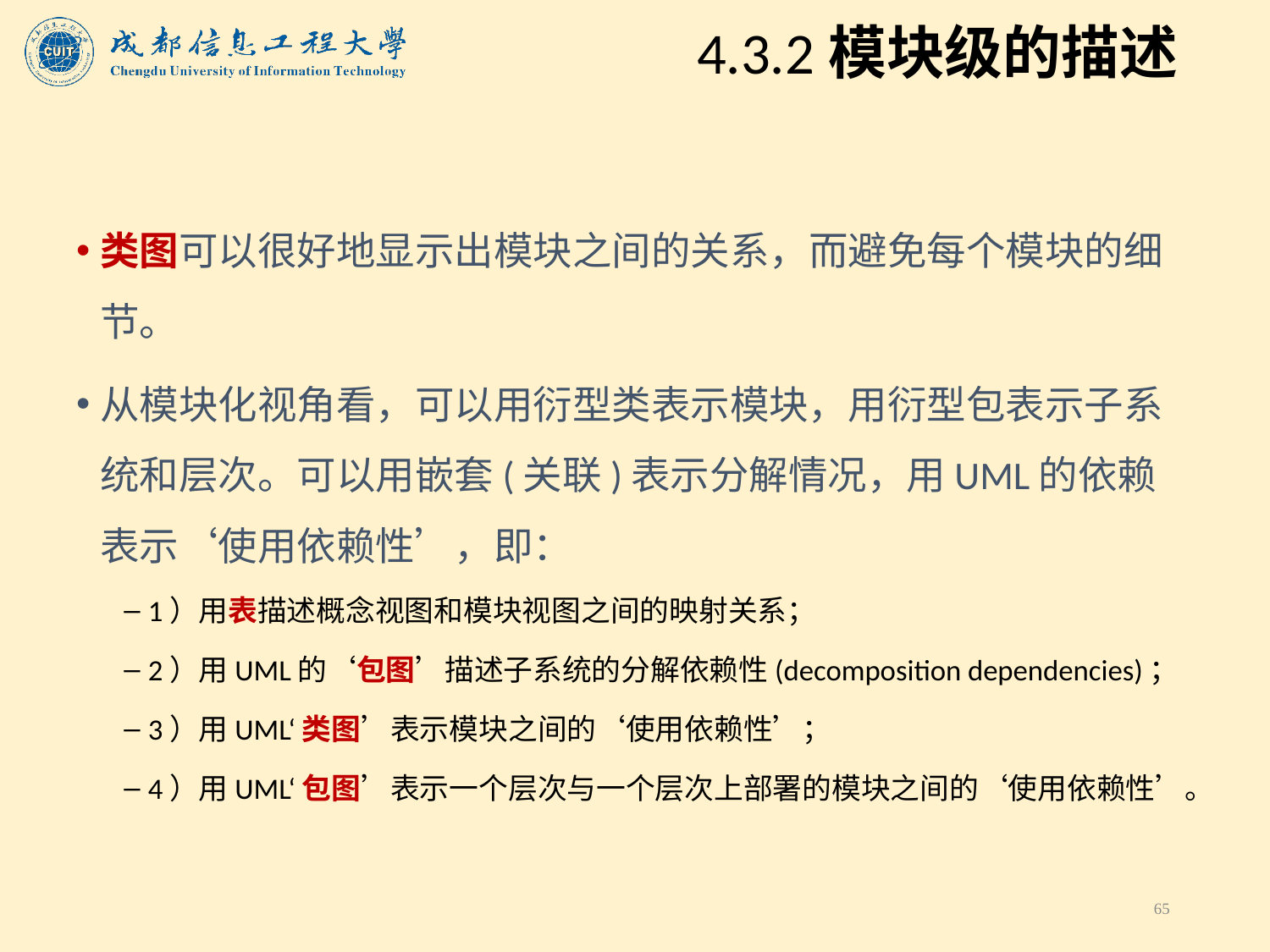

# 4.3.2模块级的描述
类图可以很好地显示出模块之间的关系，而避免每个模块的细节。
从模块化视角看，可以用衍型类表示模块，用衍型包表示子系统和层次。可以用嵌套(关联)表示分解情况，用UML的依赖表示‘使用依赖性’，即：
1）用表描述概念视图和模块视图之间的映射关系；
2）用UML的‘包图’描述子系统的分解依赖性(decomposition dependencies)；
3）用UML‘类图’表示模块之间的‘使用依赖性’；
4）用UML‘包图’表示一个层次与一个层次上部署的模块之间的‘使用依赖性’。

65